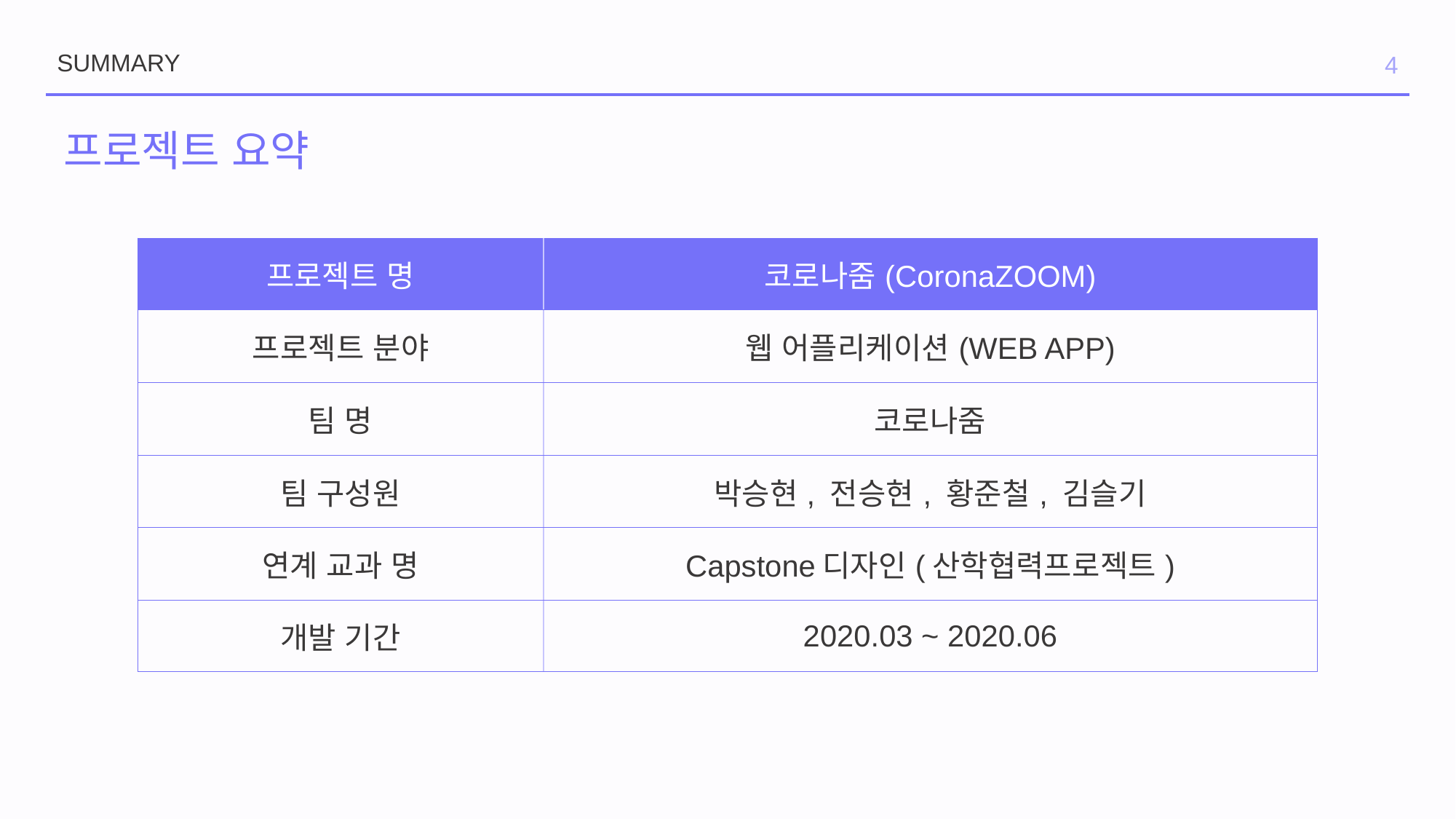

# SUMMARY
4
프로젝트 요약
| 프로젝트 명 | 코로나줌(CoronaZOOM) |
| --- | --- |
| 프로젝트 분야 | 웹 어플리케이션(WEB APP) |
| 팀 명 | 코로나줌 |
| 팀 구성원 | 박승현, 전승현, 황준철, 김슬기 |
| 연계 교과 명 | Capstone디자인(산학협력프로젝트) |
| 개발 기간 | 2020.03 ~ 2020.06 |